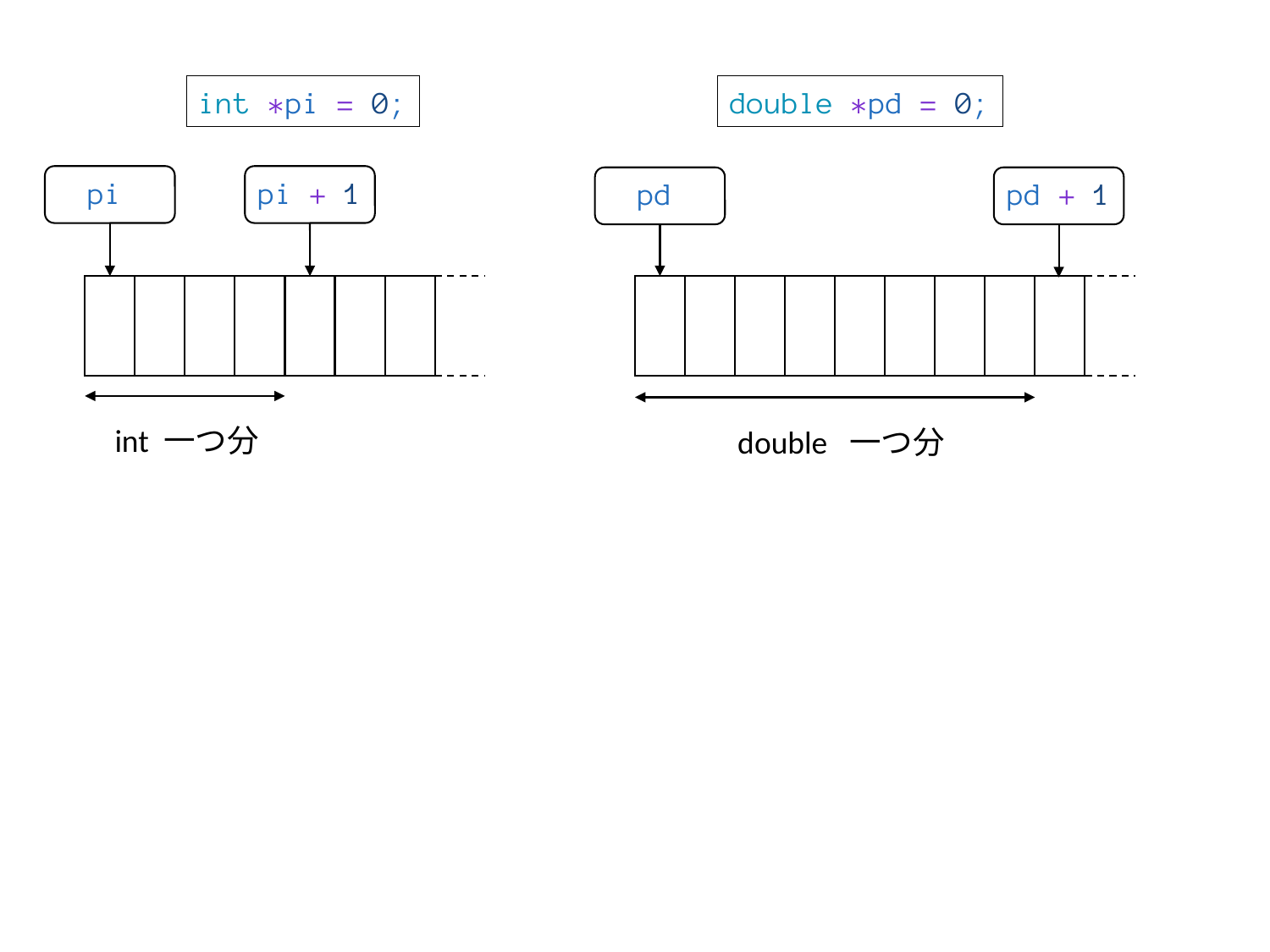

int *pi = 0;
double *pd = 0;

pi

pi + 1

pd

pd + 1

int 一つ分
double  一つ分